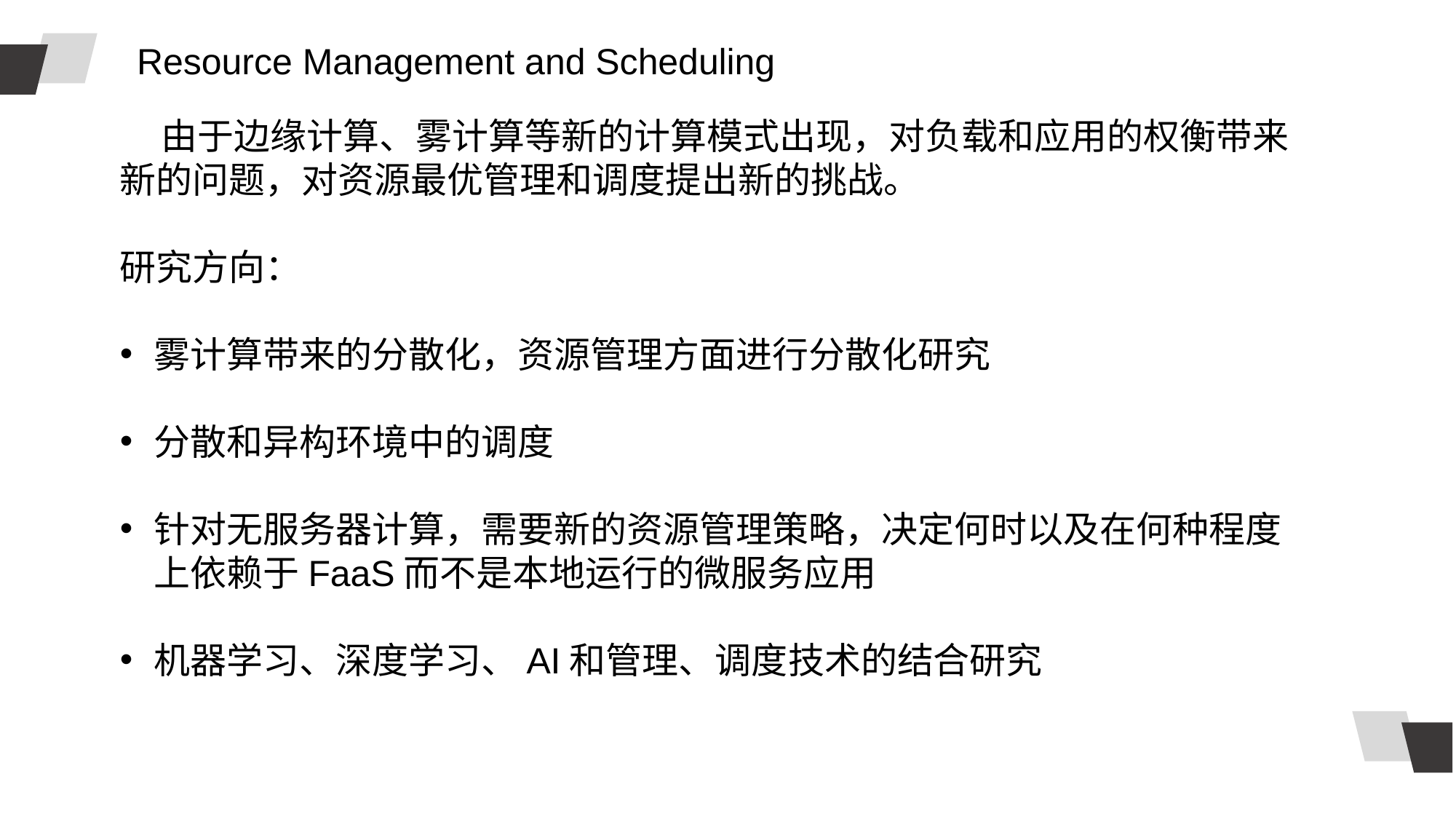

Resource Management and Scheduling
    由于边缘计算、雾计算等新的计算模式出现，对负载和应用的权衡带来新的问题，对资源最优管理和调度提出新的挑战。

研究方向：

雾计算带来的分散化，资源管理方面进行分散化研究

分散和异构环境中的调度

针对无服务器计算，需要新的资源管理策略，决定何时以及在何种程度上依赖于FaaS而不是本地运行的微服务应用

机器学习、深度学习、AI和管理、调度技术的结合研究